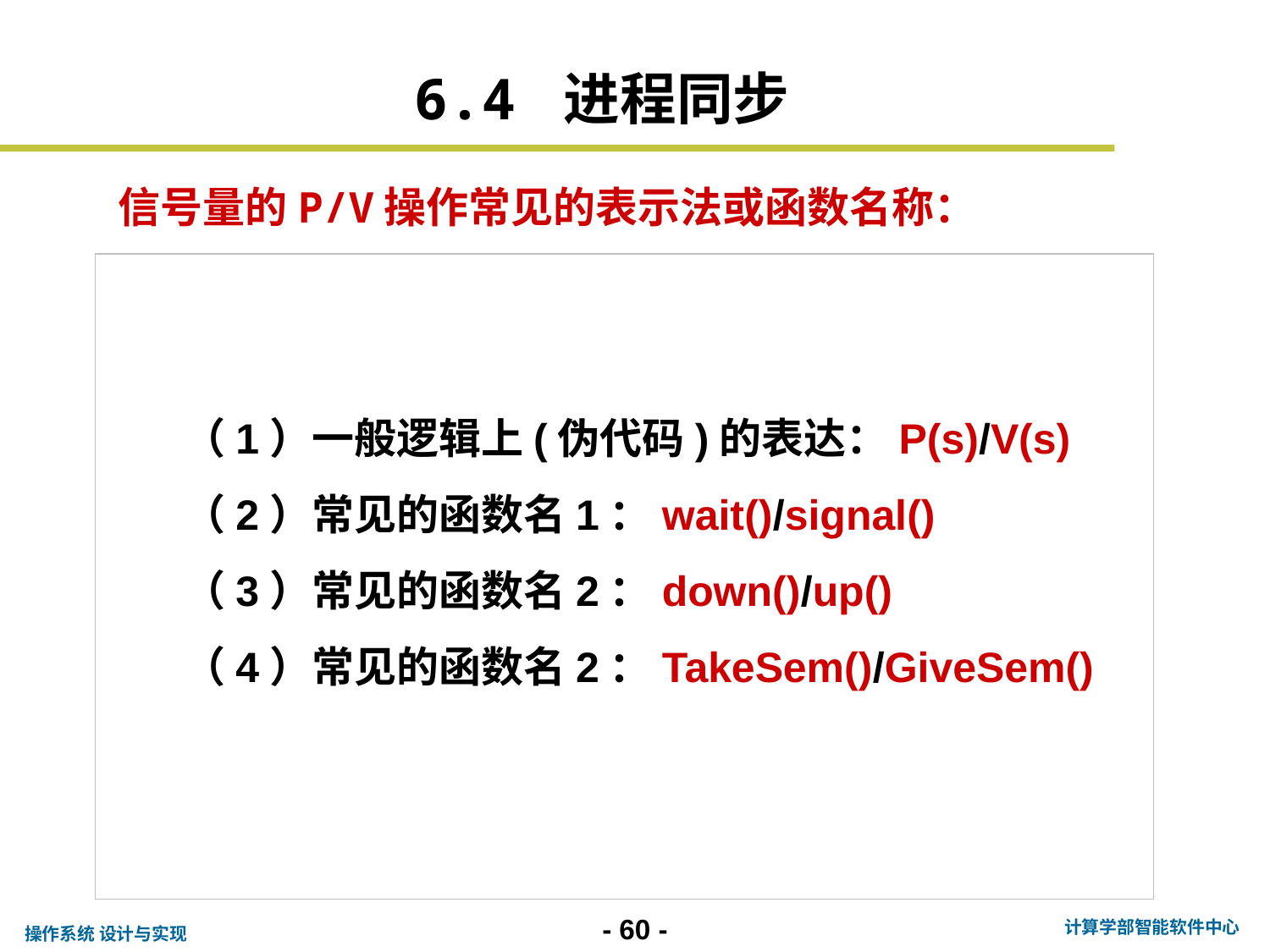

6.4 进程同步
信号量的P/V操作常见的表示法或函数名称：
（1）一般逻辑上(伪代码)的表达：P(s)/V(s)
（2）常见的函数名1：wait()/signal()
（3）常见的函数名2：down()/up()
（4）常见的函数名2：TakeSem()/GiveSem()